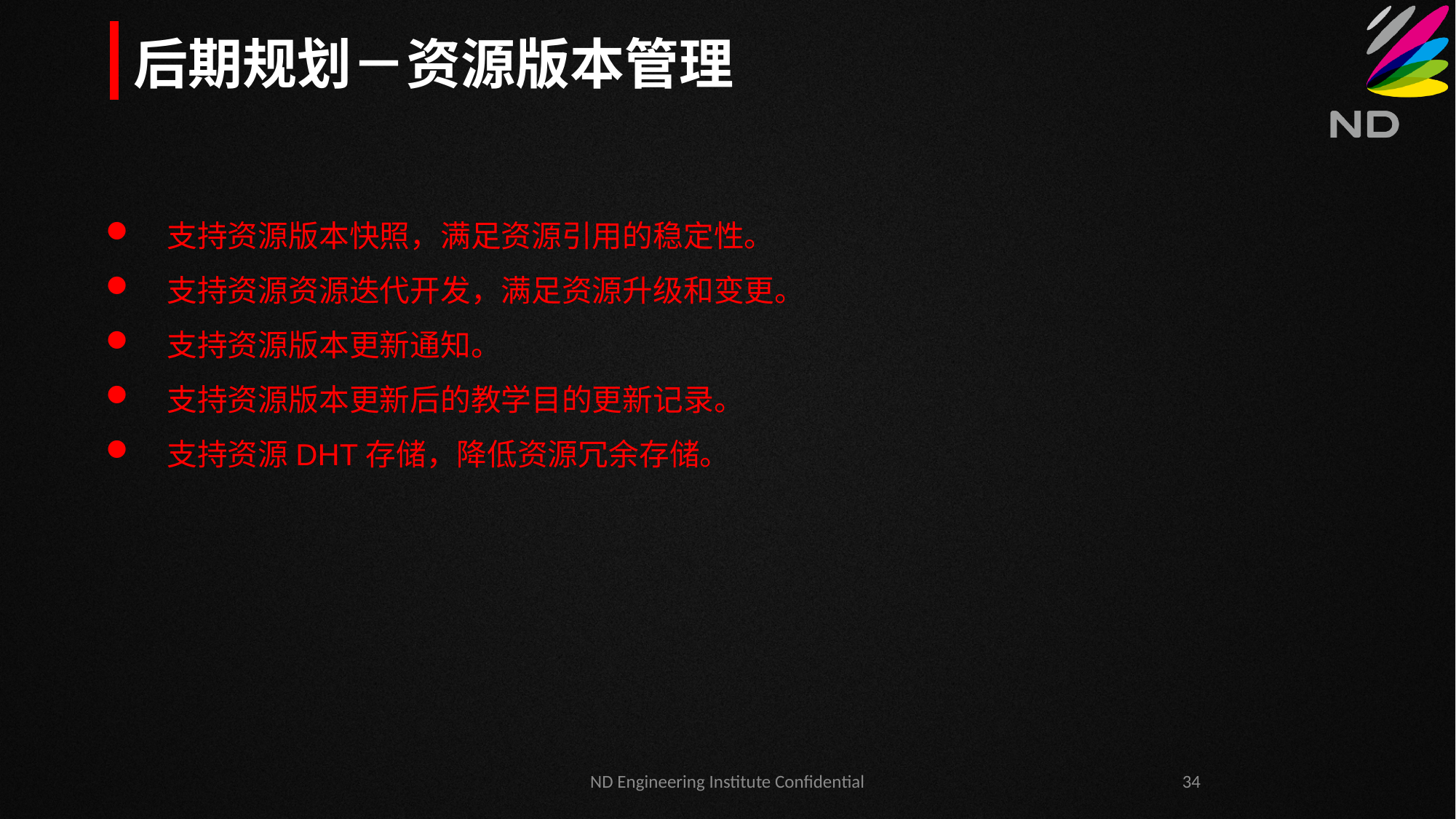

后期规划－资源版本管理
支持资源版本快照，满足资源引用的稳定性。
支持资源资源迭代开发，满足资源升级和变更。
支持资源版本更新通知。
支持资源版本更新后的教学目的更新记录。
支持资源DHT存储，降低资源冗余存储。
ND Engineering Institute Confidential
34